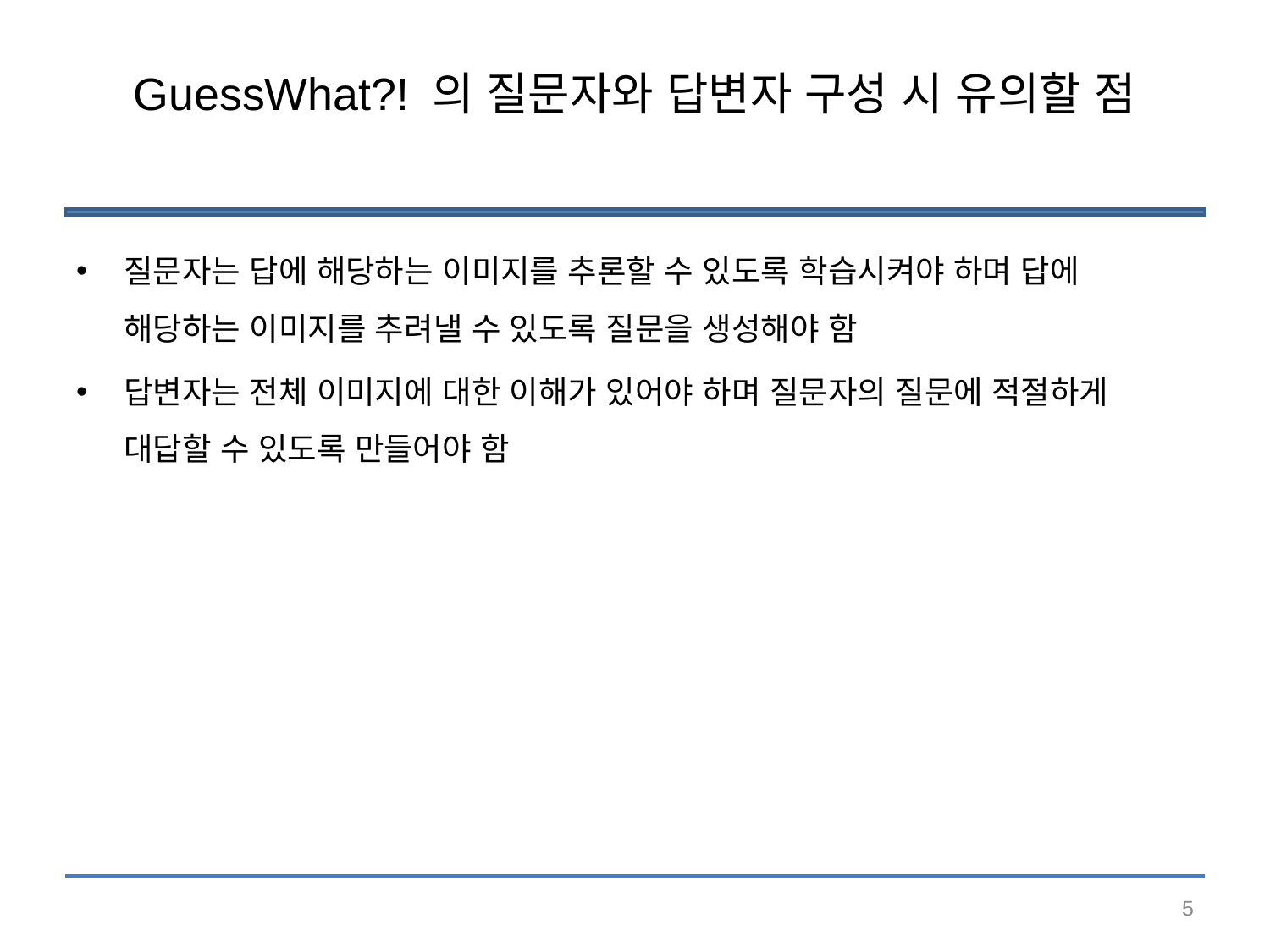

# GuessWhat?! 의 질문자와 답변자 구성 시 유의할 점
질문자는 답에 해당하는 이미지를 추론할 수 있도록 학습시켜야 하며 답에 해당하는 이미지를 추려낼 수 있도록 질문을 생성해야 함
답변자는 전체 이미지에 대한 이해가 있어야 하며 질문자의 질문에 적절하게 대답할 수 있도록 만들어야 함
5